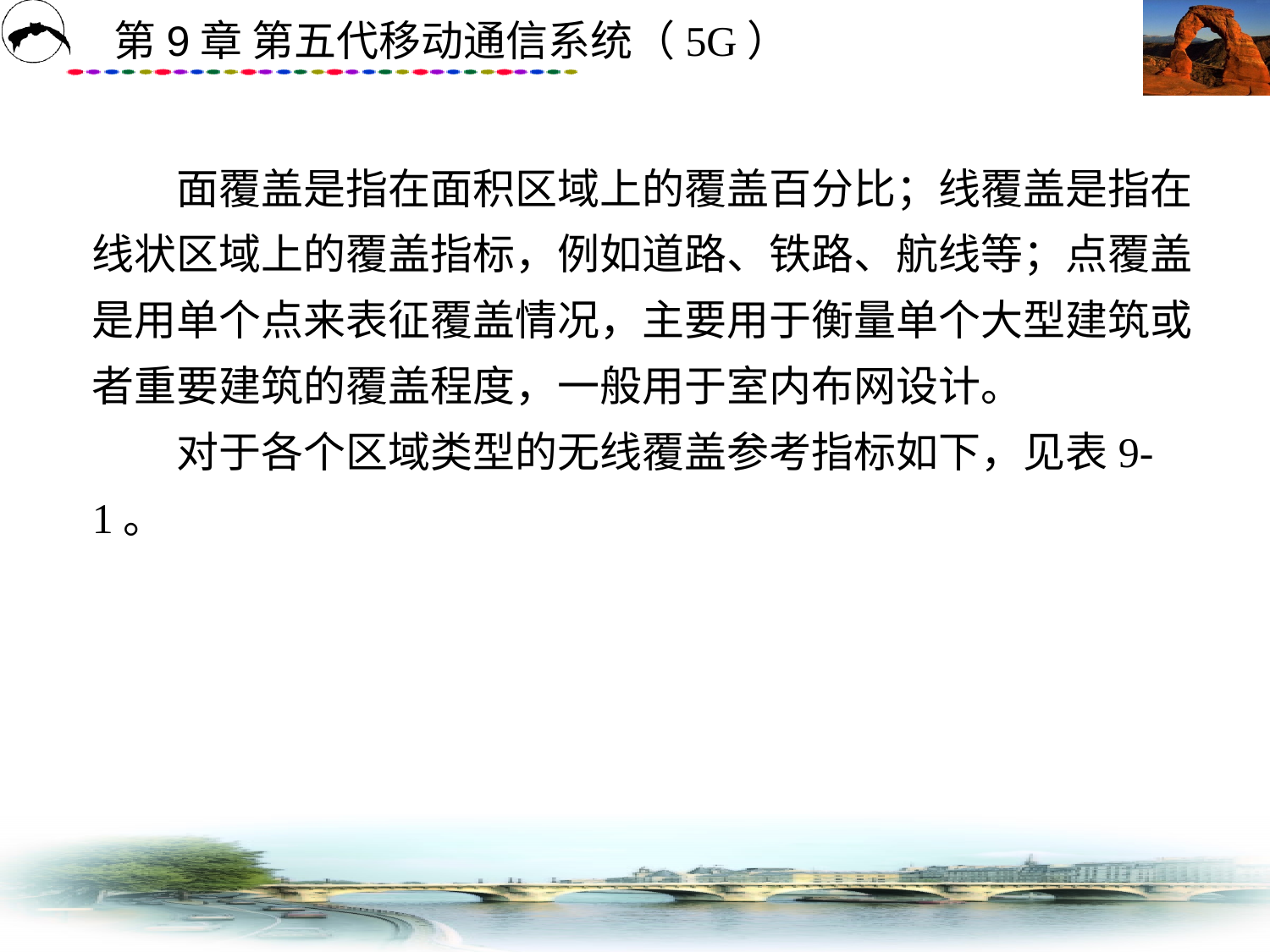

# 面覆盖是指在面积区域上的覆盖百分比；线覆盖是指在线状区域上的覆盖指标，例如道路、铁路、航线等；点覆盖是用单个点来表征覆盖情况，主要用于衡量单个大型建筑或者重要建筑的覆盖程度，一般用于室内布网设计。 　　对于各个区域类型的无线覆盖参考指标如下，见表9-1。